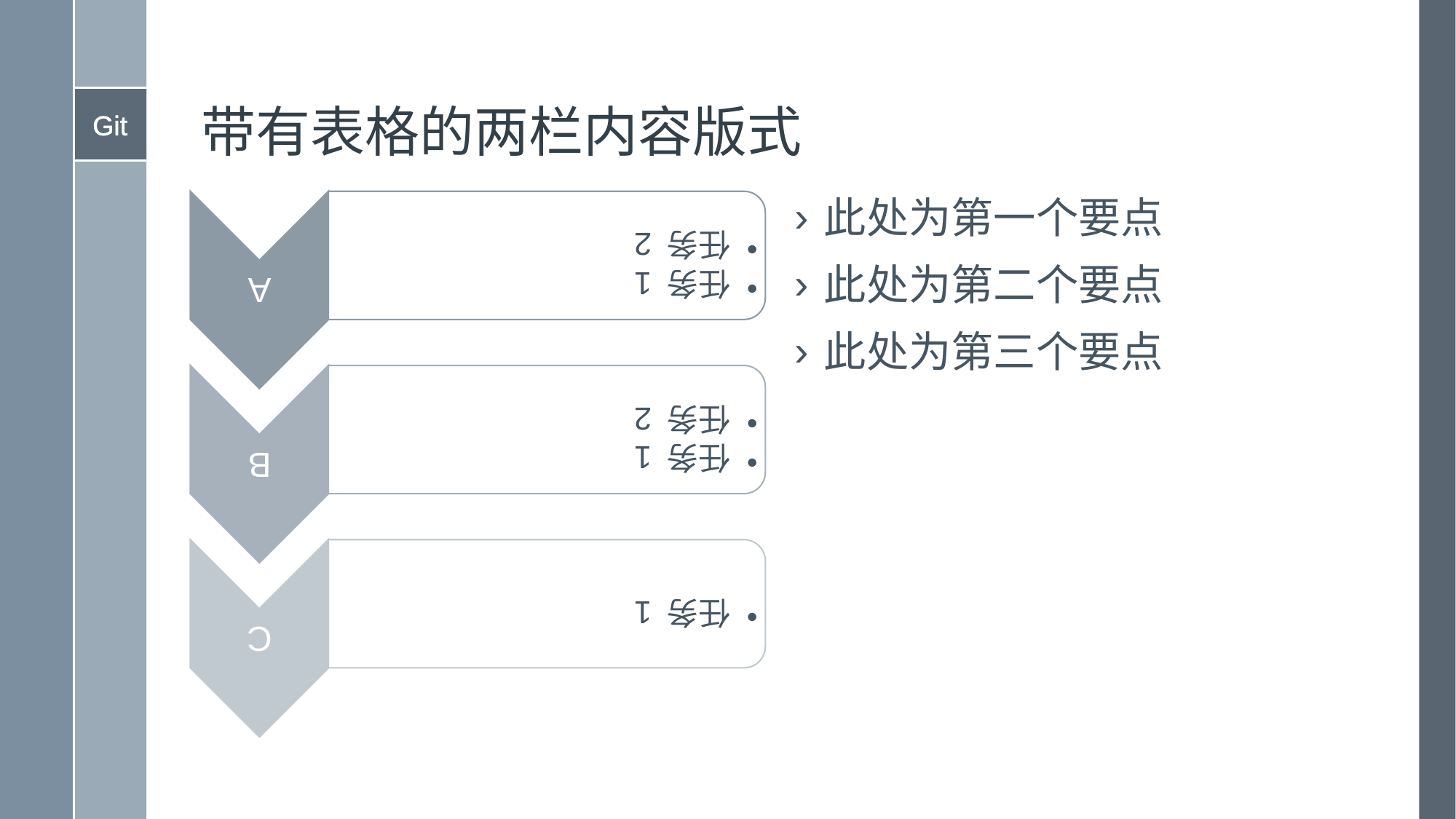

# 带有表格的两栏内容版式
A
任务 1
任务 2
B
任务 1
任务 2
C
任务 1
此处为第一个要点
此处为第二个要点
此处为第三个要点